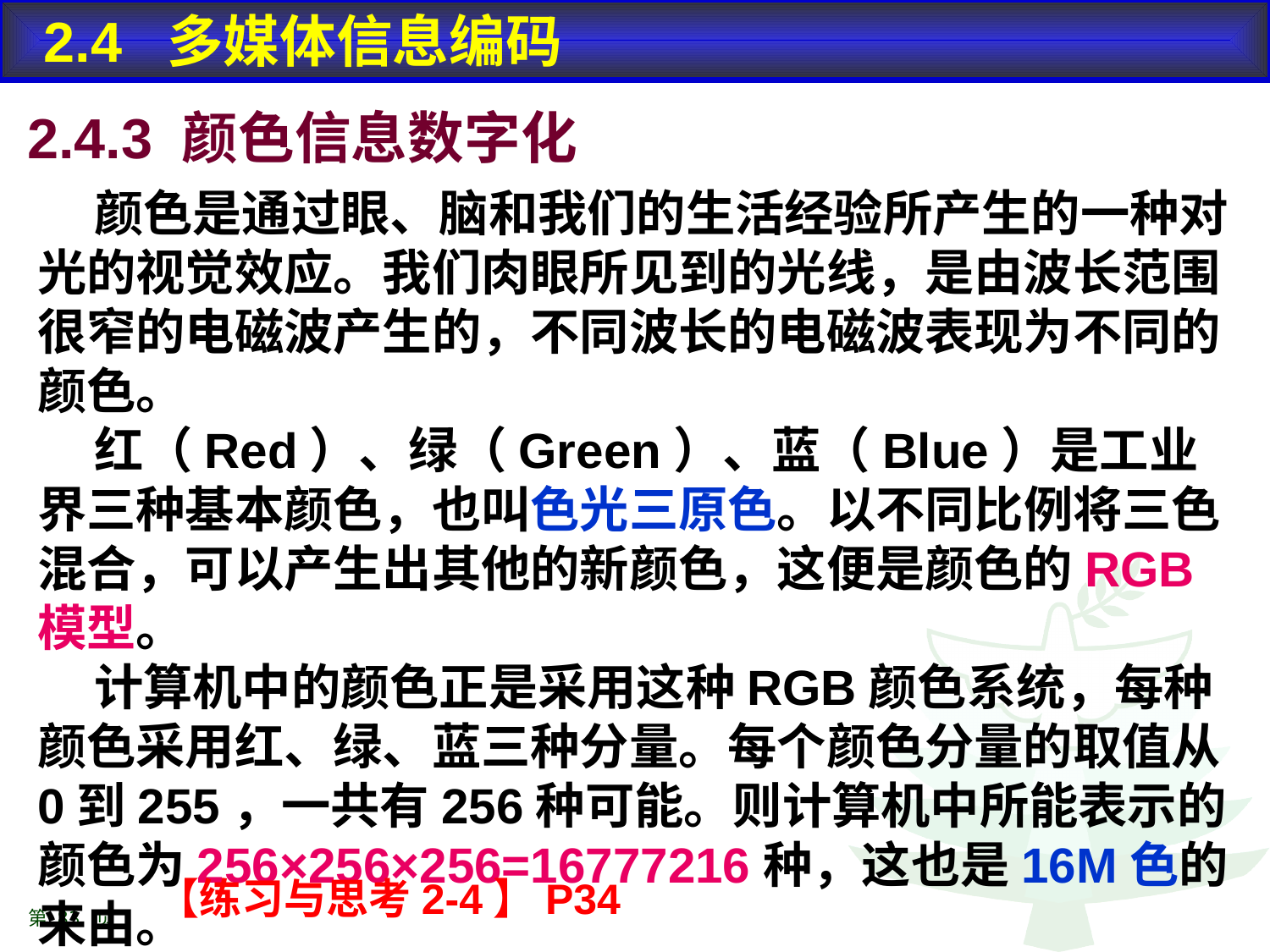

2.4  多媒体信息编码
2.4.3 颜色信息数字化
    颜色是通过眼、脑和我们的生活经验所产生的一种对光的视觉效应。我们肉眼所见到的光线，是由波长范围很窄的电磁波产生的，不同波长的电磁波表现为不同的颜色。
    红（Red）、绿（Green）、蓝（Blue）是工业界三种基本颜色，也叫色光三原色。以不同比例将三色混合，可以产生出其他的新颜色，这便是颜色的RGB模型。
    计算机中的颜色正是采用这种RGB颜色系统，每种颜色采用红、绿、蓝三种分量。每个颜色分量的取值从0到255，一共有256种可能。则计算机中所能表示的颜色为256×256×256=16777216种，这也是16M色的来由。

【练习与思考2-4】P34